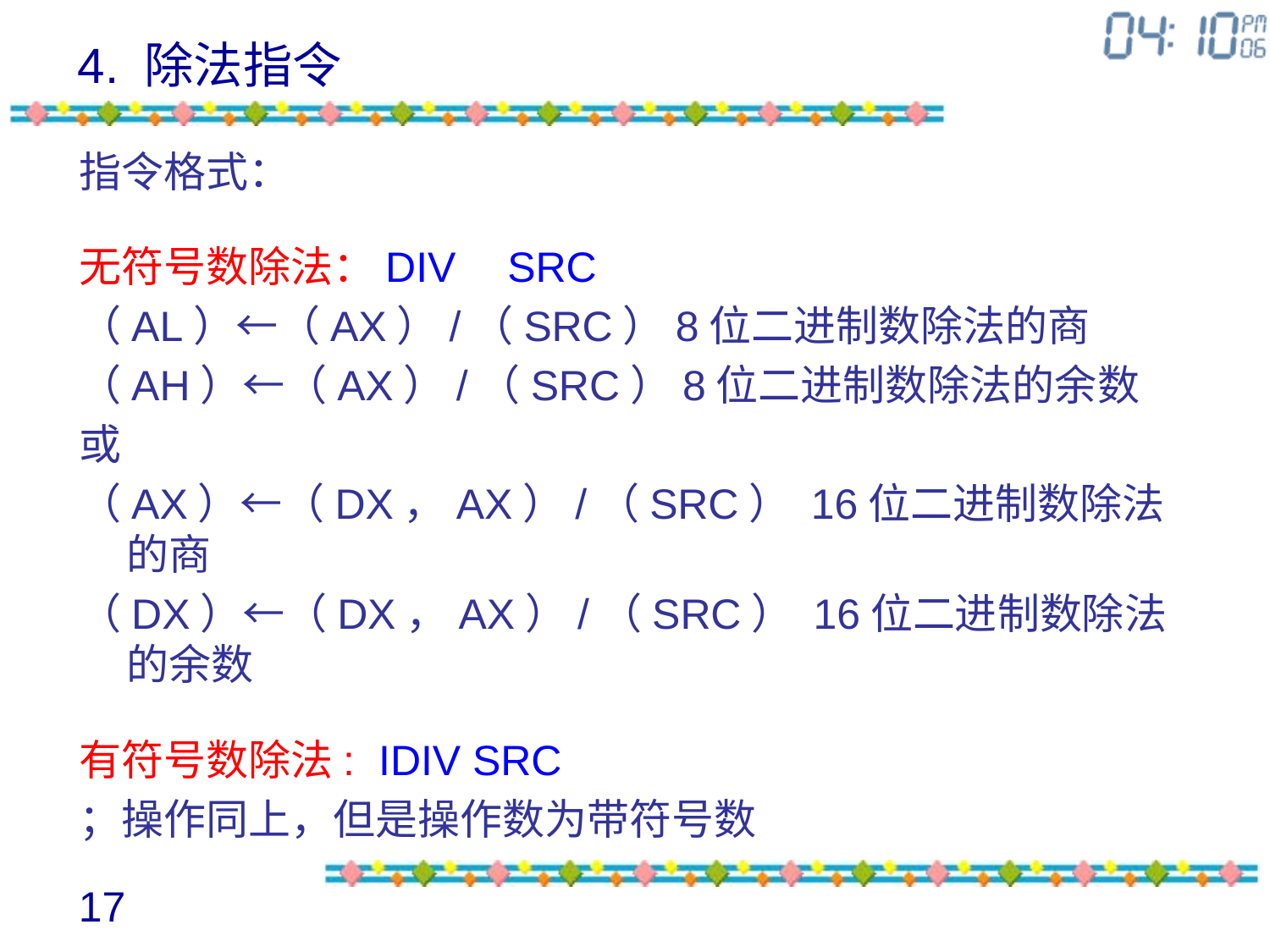

# 4. 除法指令
指令格式：
无符号数除法：DIV	SRC
（AL）←（AX）/（SRC）8位二进制数除法的商
（AH）←（AX）/（SRC）8位二进制数除法的余数
或
（AX）←（DX，AX）/（SRC） 16位二进制数除法的商
（DX）←（DX，AX）/（SRC） 16位二进制数除法的余数
有符号数除法:  IDIV SRC
；操作同上，但是操作数为带符号数